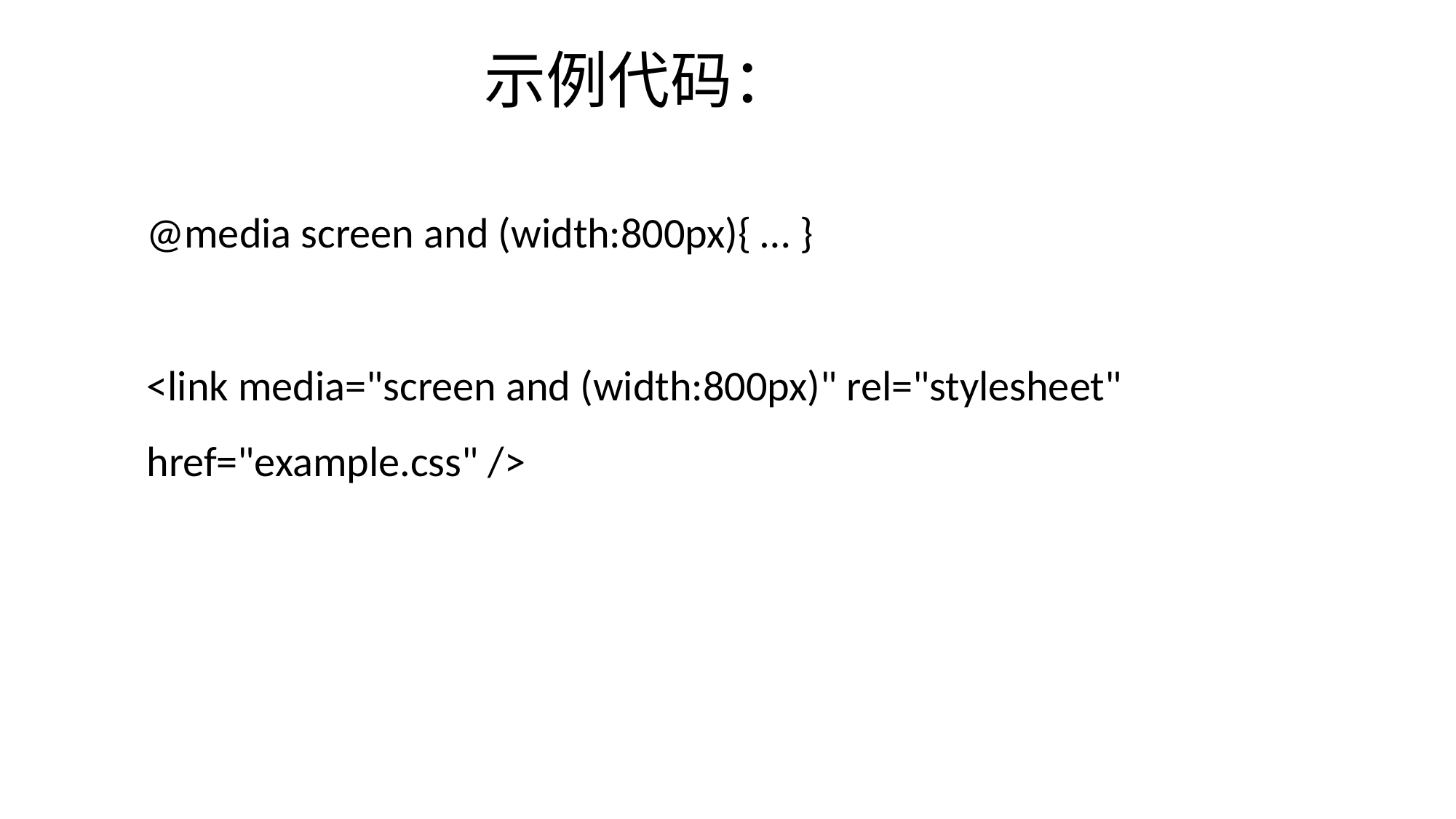

# 示例代码：

@media screen and (width:800px){ … }

<link media="screen and (width:800px)" rel="stylesheet" href="example.css" />